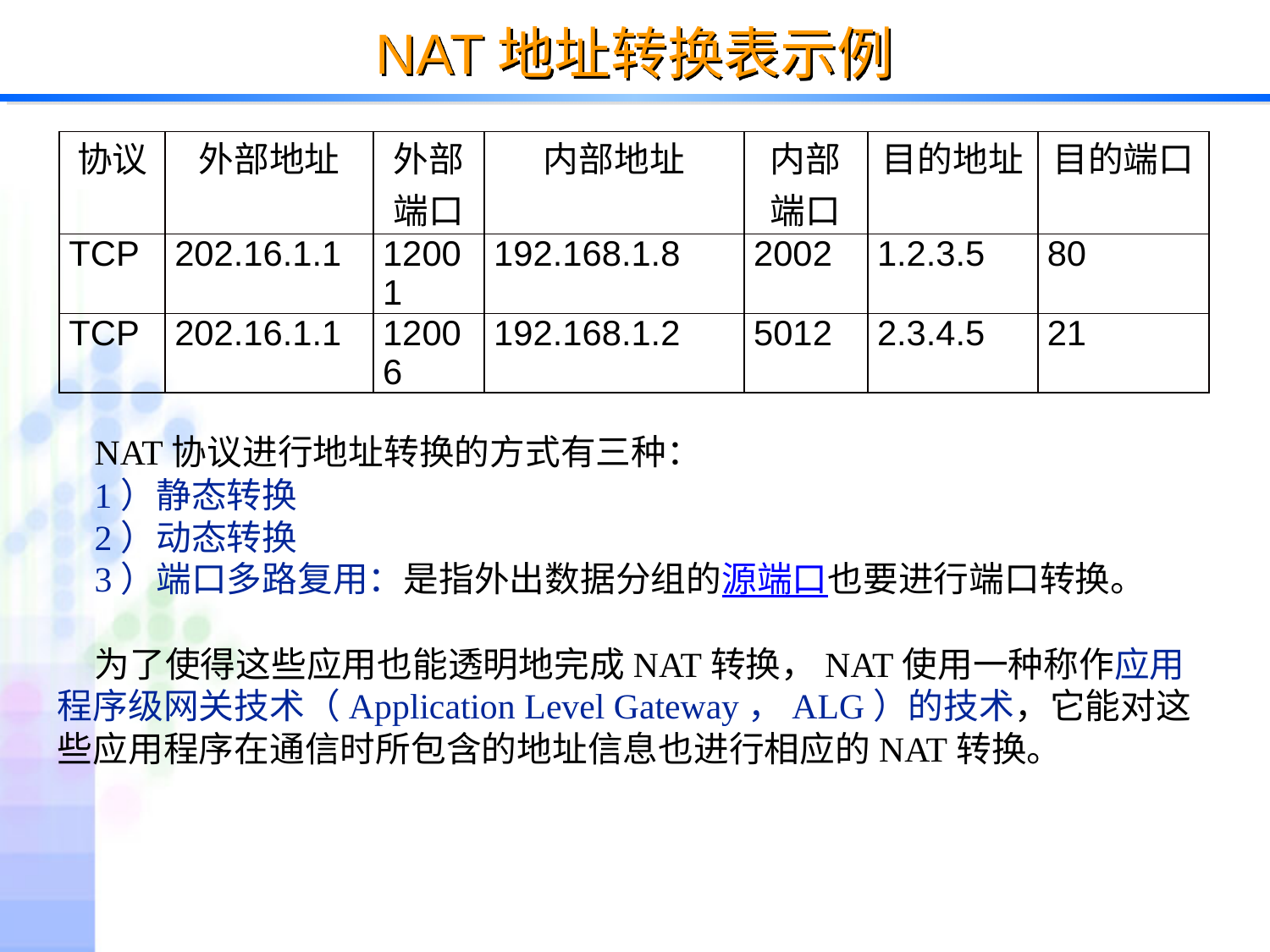

# NAT地址转换表示例
| 协议 | 外部地址 | 外部端口 | 内部地址 | 内部端口 | 目的地址 | 目的端口 |
| --- | --- | --- | --- | --- | --- | --- |
| TCP | 202.16.1.1 | 12001 | 192.168.1.8 | 2002 | 1.2.3.5 | 80 |
| TCP | 202.16.1.1 | 12006 | 192.168.1.2 | 5012 | 2.3.4.5 | 21 |

NAT协议进行地址转换的方式有三种：
1）静态转换
2）动态转换
3）端口多路复用：是指外出数据分组的源端口也要进行端口转换。

为了使得这些应用也能透明地完成NAT转换，NAT使用一种称作应用程序级网关技术（Application Level Gateway，ALG）的技术，它能对这些应用程序在通信时所包含的地址信息也进行相应的NAT转换。